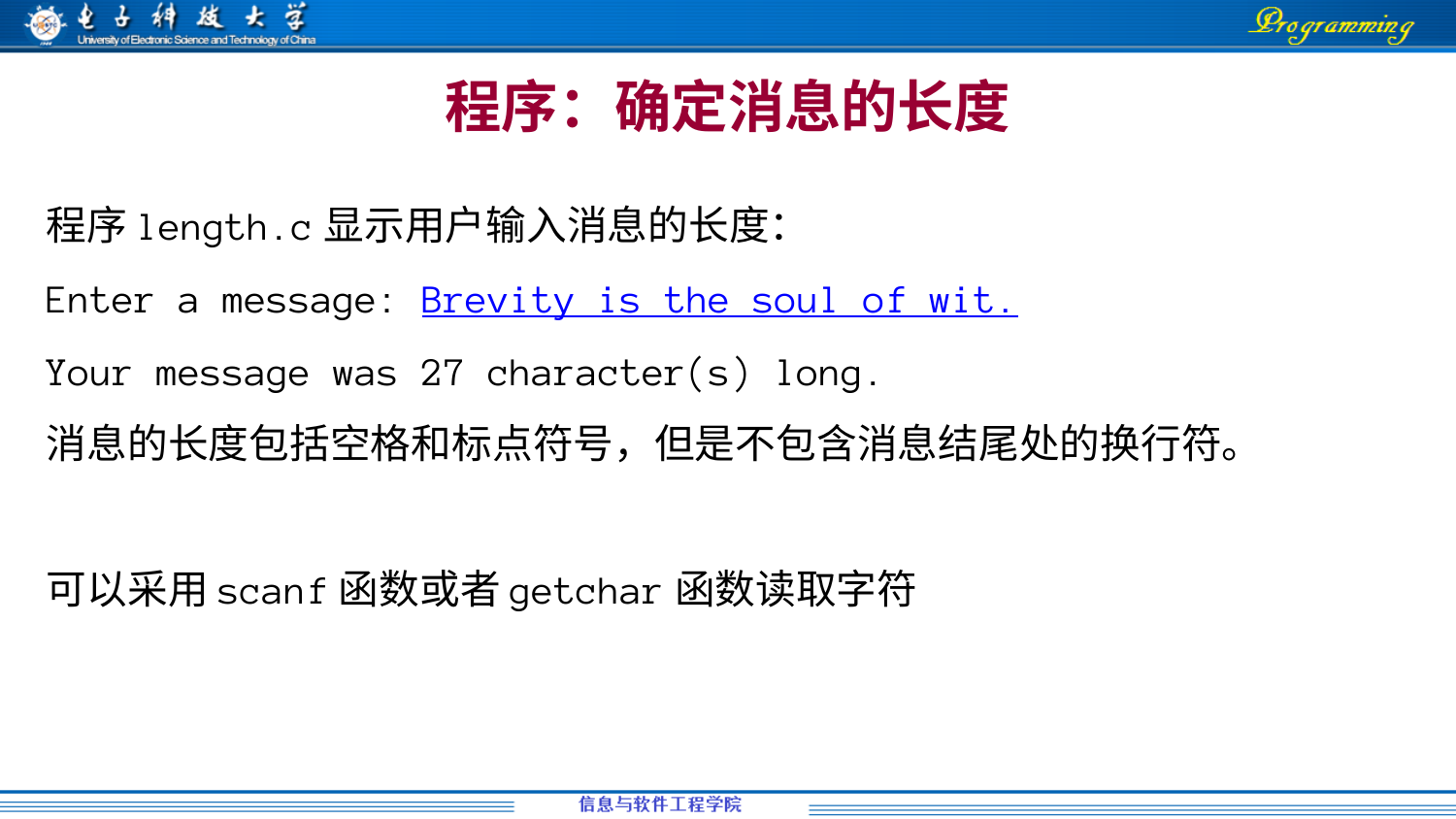

# 程序：确定消息的长度
程序length.c显示用户输入消息的长度：
Enter a message: Brevity is the soul of wit.
Your message was 27 character(s) long.
消息的长度包括空格和标点符号，但是不包含消息结尾处的换行符。

可以采用scanf函数或者getchar函数读取字符